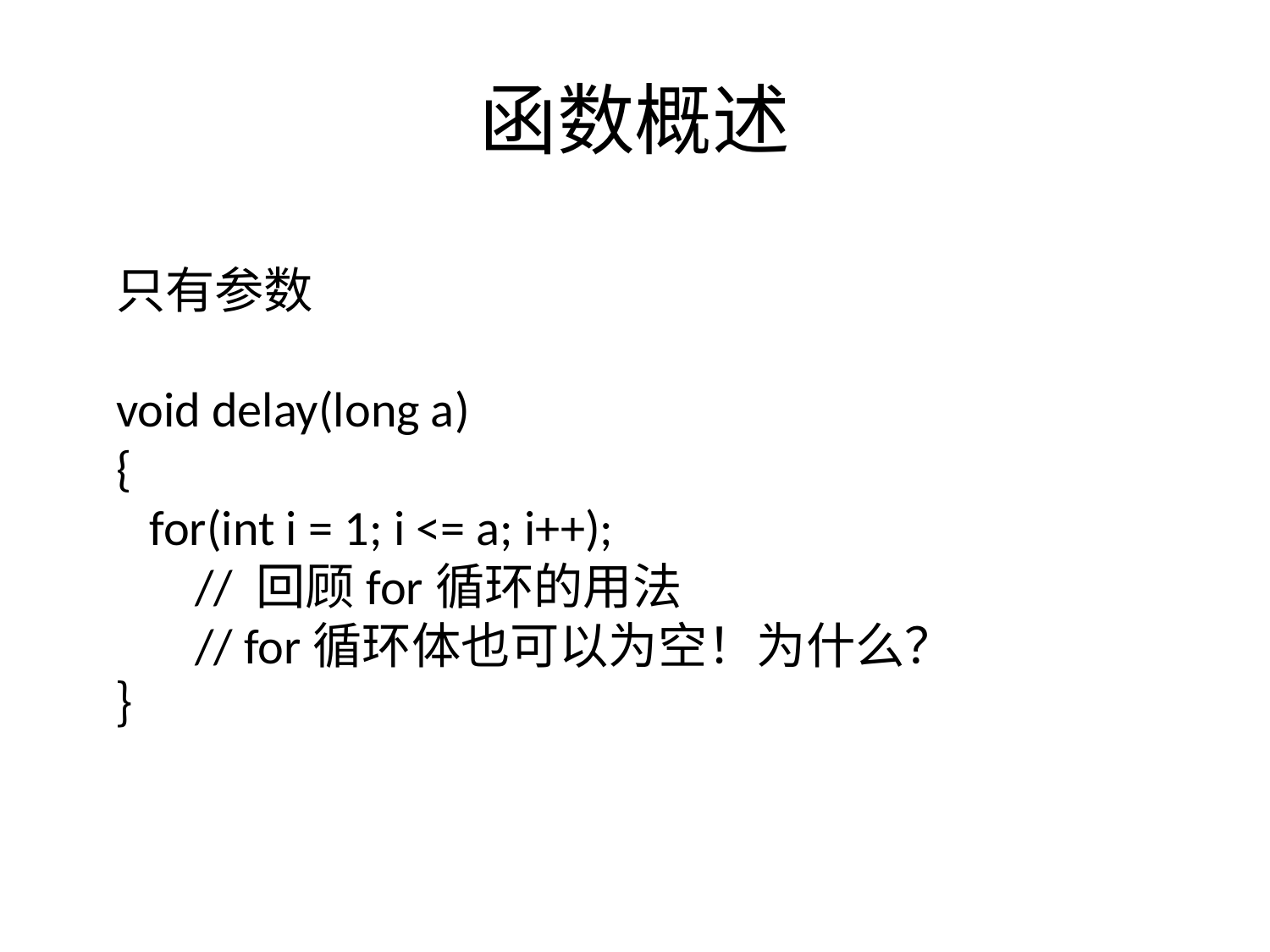

# 函数概述
只有参数

void delay(long a)
{
   for(int i = 1; i <= a; i++);
       // 回顾for循环的用法
       // for循环体也可以为空！为什么？
｝